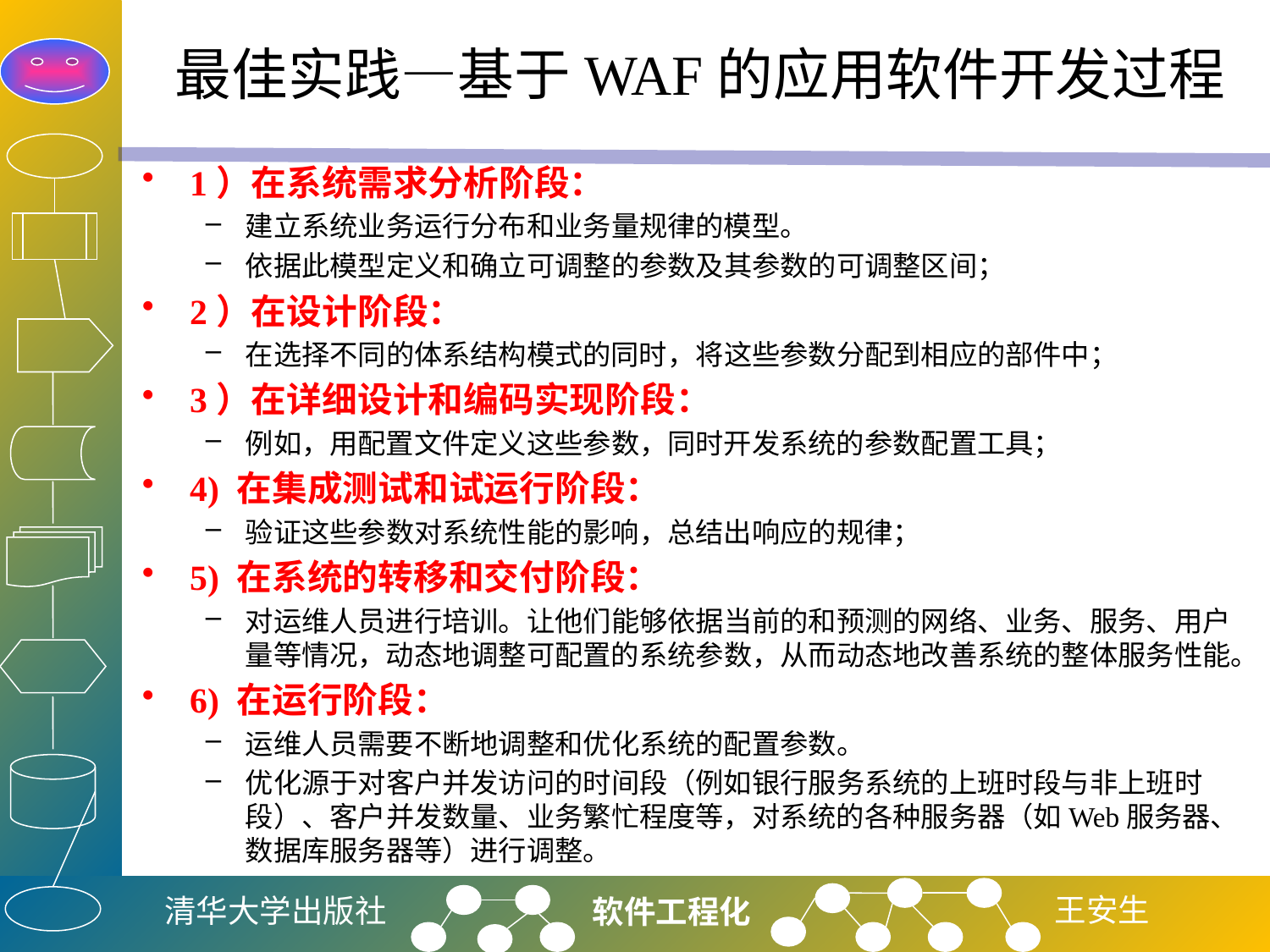

# 最佳实践—基于WAF的应用软件开发过程
1）在系统需求分析阶段：
建立系统业务运行分布和业务量规律的模型。
依据此模型定义和确立可调整的参数及其参数的可调整区间；
2）在设计阶段：
在选择不同的体系结构模式的同时，将这些参数分配到相应的部件中；
3）在详细设计和编码实现阶段：
例如，用配置文件定义这些参数，同时开发系统的参数配置工具；
4) 在集成测试和试运行阶段：
验证这些参数对系统性能的影响，总结出响应的规律；
5) 在系统的转移和交付阶段：
对运维人员进行培训。让他们能够依据当前的和预测的网络、业务、服务、用户量等情况，动态地调整可配置的系统参数，从而动态地改善系统的整体服务性能。
6) 在运行阶段：
运维人员需要不断地调整和优化系统的配置参数。
优化源于对客户并发访问的时间段（例如银行服务系统的上班时段与非上班时段）、客户并发数量、业务繁忙程度等，对系统的各种服务器（如Web服务器、数据库服务器等）进行调整。